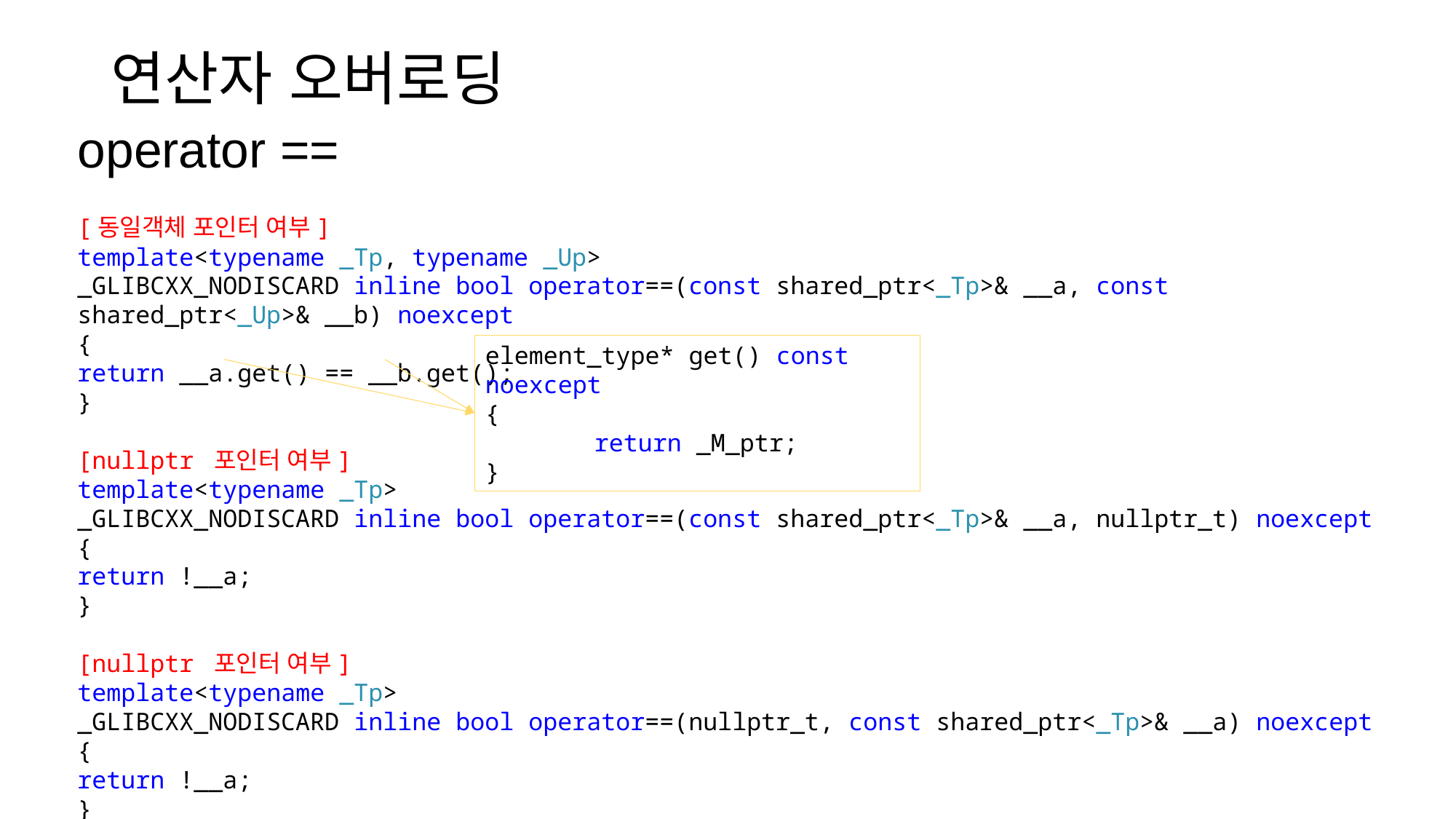

연산자 오버로딩
# operator ==
[동일객체 포인터 여부]
template<typename _Tp, typename _Up>
_GLIBCXX_NODISCARD inline bool operator==(const shared_ptr<_Tp>& __a, const shared_ptr<_Up>& __b) noexcept
{
return __a.get() == __b.get();
}

[nullptr 포인터 여부]
template<typename _Tp>
_GLIBCXX_NODISCARD inline bool operator==(const shared_ptr<_Tp>& __a, nullptr_t) noexcept
{
return !__a;
}

[nullptr 포인터 여부]
template<typename _Tp>
_GLIBCXX_NODISCARD inline bool operator==(nullptr_t, const shared_ptr<_Tp>& __a) noexcept
{
return !__a;
}
element_type* get() const noexcept
{
	return _M_ptr;
}